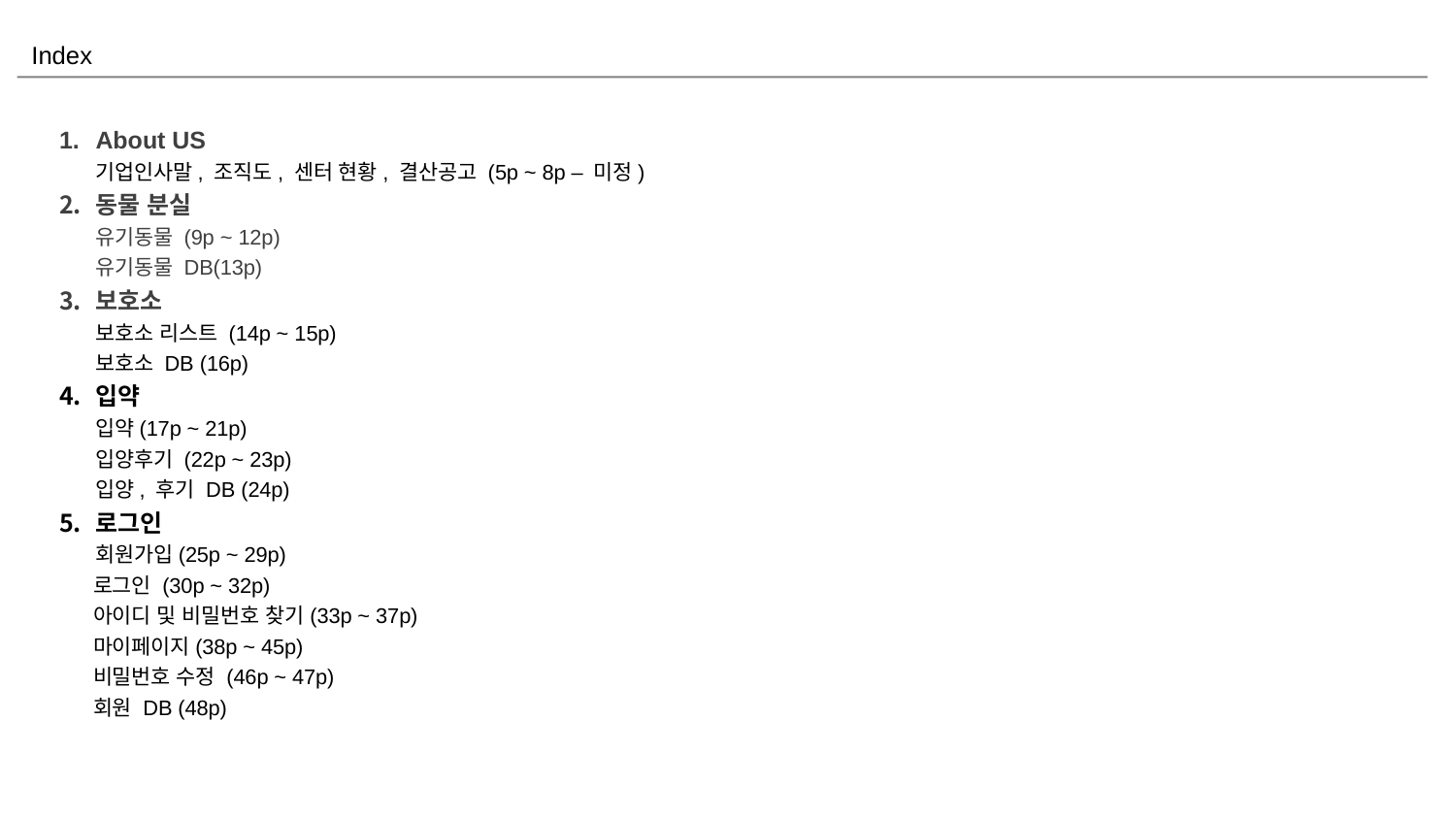

# Index
About US
기업인사말, 조직도, 센터 현황, 결산공고 (5p ~ 8p – 미정)
동물 분실
유기동물 (9p ~ 12p)
유기동물 DB(13p)
보호소
보호소 리스트 (14p ~ 15p)
보호소 DB (16p)
입약
입약(17p ~ 21p)
입양후기 (22p ~ 23p)
입양, 후기 DB (24p)
로그인
회원가입(25p ~ 29p)
     로그인 (30p ~ 32p)
     아이디 및 비밀번호 찾기(33p ~ 37p)
     마이페이지(38p ~ 45p)
     비밀번호 수정 (46p ~ 47p)
     회원 DB (48p)